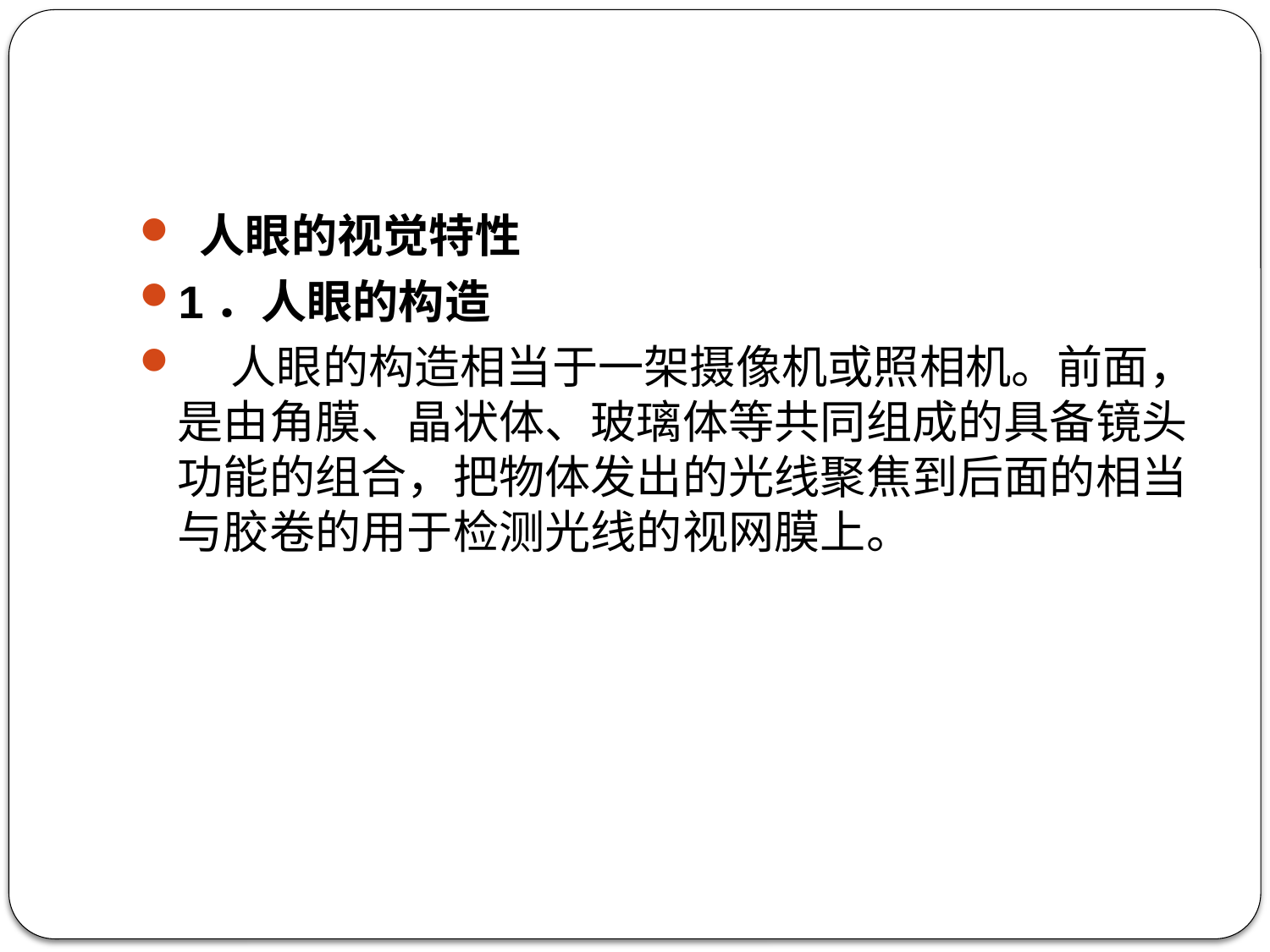

#
 人眼的视觉特性
1．人眼的构造
    人眼的构造相当于一架摄像机或照相机。前面，是由角膜、晶状体、玻璃体等共同组成的具备镜头功能的组合，把物体发出的光线聚焦到后面的相当与胶卷的用于检测光线的视网膜上。